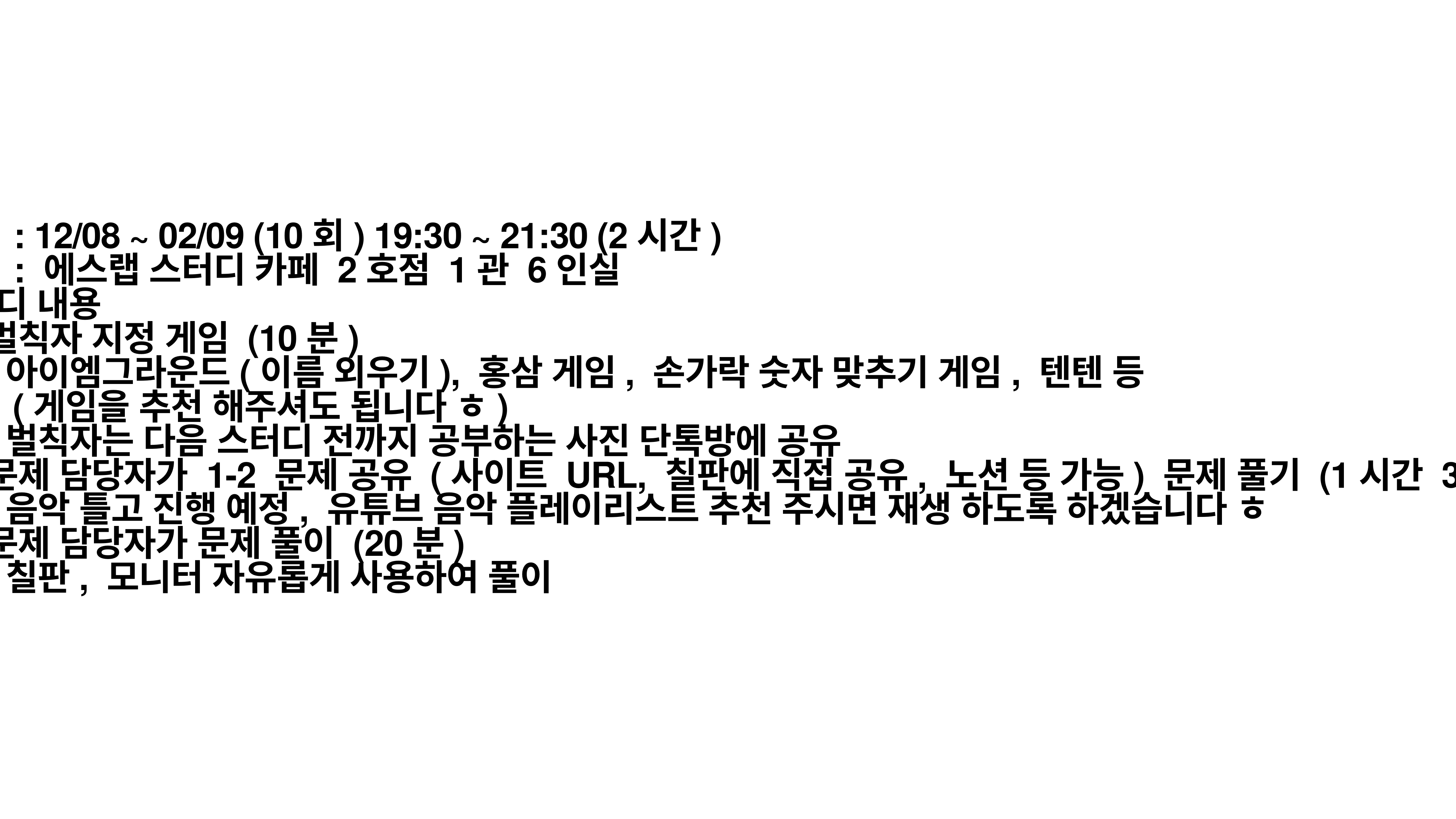

- 일시 : 12/08 ~ 02/09 (10회) 19:30 ~ 21:30 (2시간)
- 장소 : 에스랩 스터디 카페 2호점 1관 6인실
- 스터디 내용
    1. 벌칙자 지정 게임 (10분)
        - 아이엠그라운드(이름 외우기), 홍삼 게임, 손가락 숫자 맞추기 게임, 텐텐 등
            (게임을 추천 해주셔도 됩니다 ㅎ)
        - 벌칙자는 다음 스터디 전까지 공부하는 사진 단톡방에 공유
    2. 문제 담당자가 1-2 문제 공유 (사이트 URL, 칠판에 직접 공유, 노션 등 가능) 문제 풀기 (1시간 30분)
        - 음악 틀고 진행 예정, 유튜브 음악 플레이리스트 추천 주시면 재생 하도록 하겠습니다 ㅎ
    3. 문제 담당자가 문제 풀이 (20분)
        - 칠판, 모니터 자유롭게 사용하여 풀이